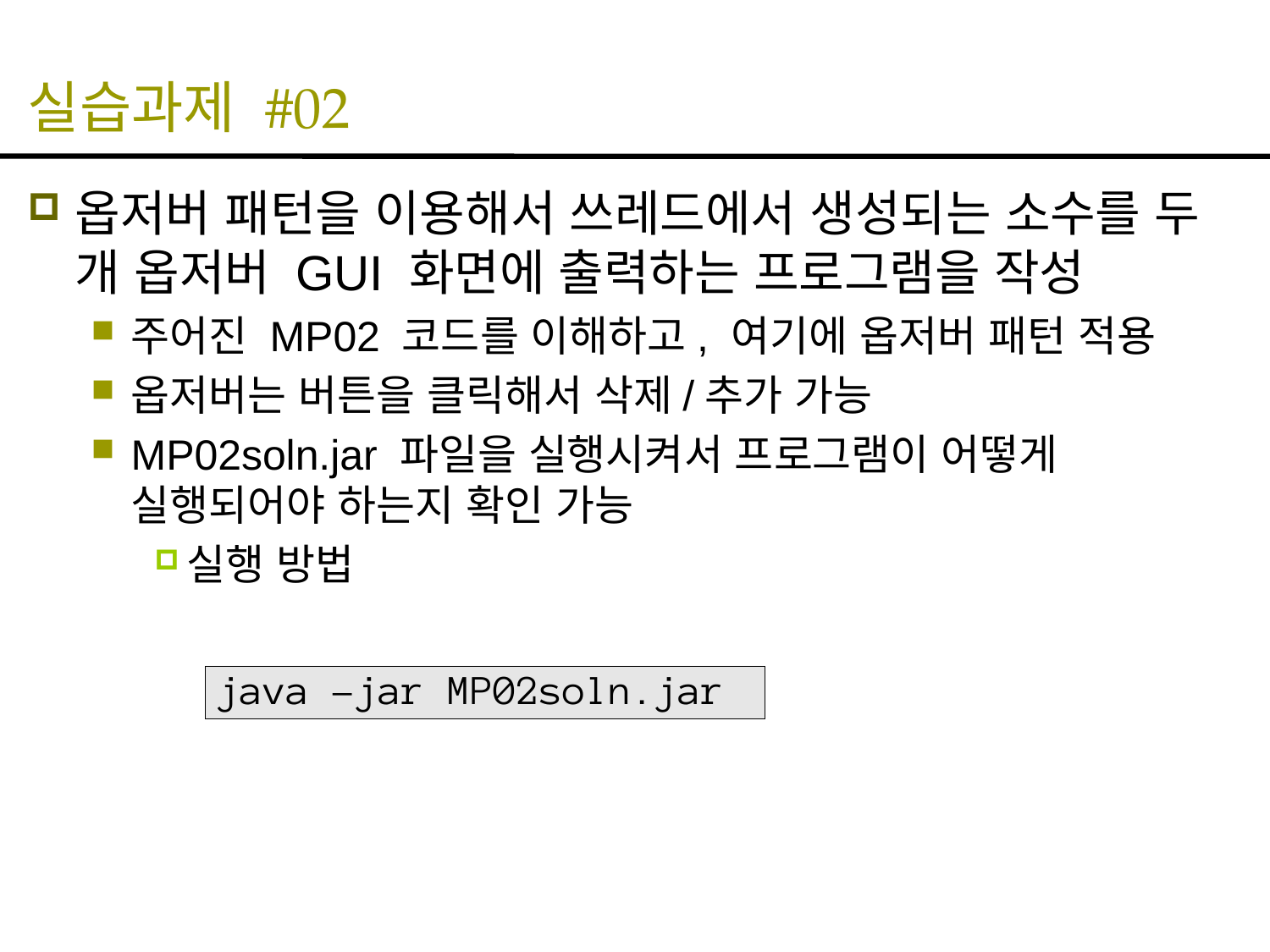

# 실습과제 #02
옵저버 패턴을 이용해서 쓰레드에서 생성되는 소수를 두 개 옵저버 GUI 화면에 출력하는 프로그램을 작성
주어진 MP02 코드를 이해하고, 여기에 옵저버 패턴 적용
옵저버는 버튼을 클릭해서 삭제/추가 가능
MP02soln.jar 파일을 실행시켜서 프로그램이 어떻게 실행되어야 하는지 확인 가능
실행 방법

java –jar MP02soln.jar